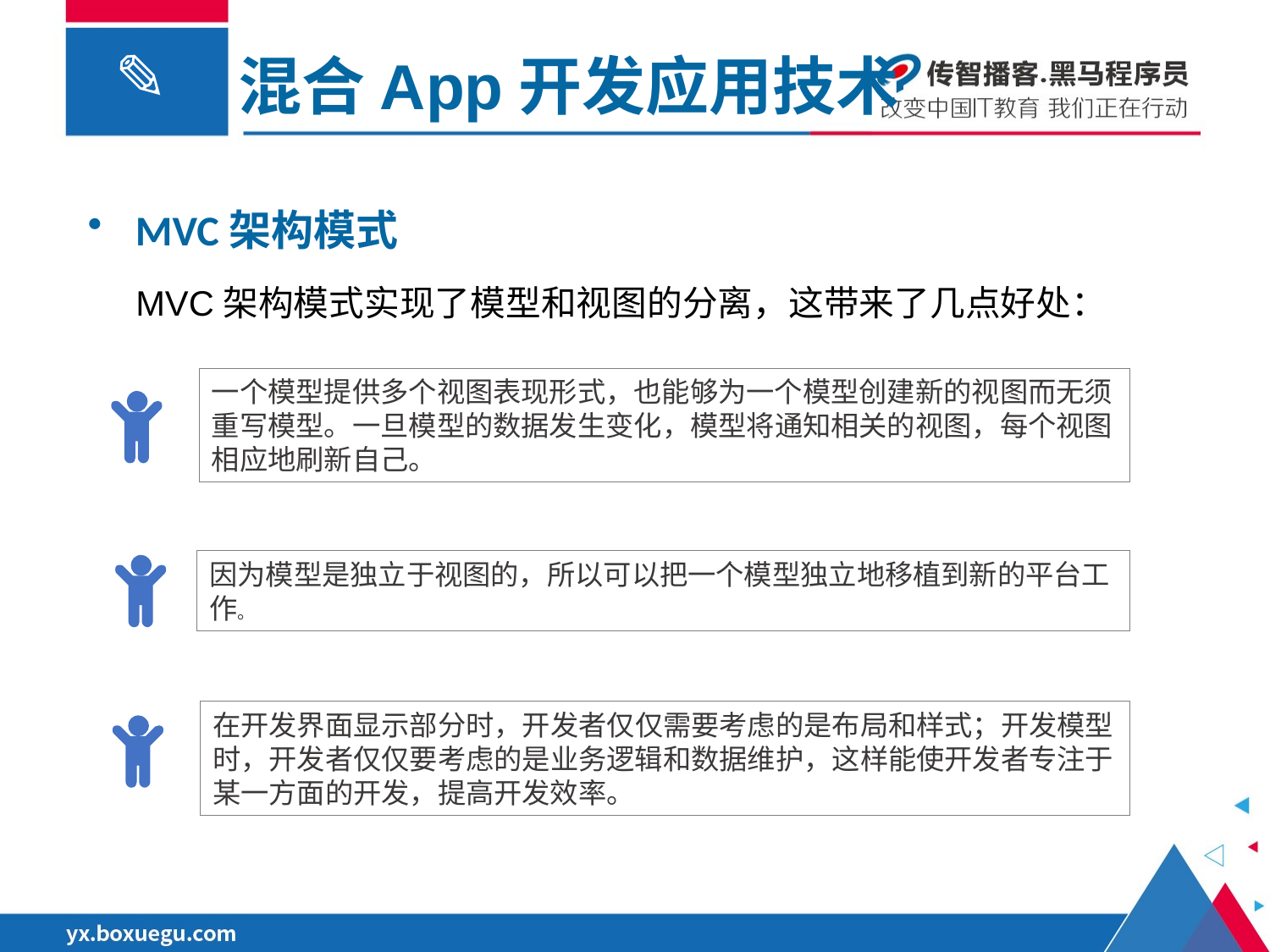

混合App开发应用技术
MVC架构模式
MVC架构模式实现了模型和视图的分离，这带来了几点好处：
一个模型提供多个视图表现形式，也能够为一个模型创建新的视图而无须重写模型。一旦模型的数据发生变化，模型将通知相关的视图，每个视图相应地刷新自己。

因为模型是独立于视图的，所以可以把一个模型独立地移植到新的平台工作。

在开发界面显示部分时，开发者仅仅需要考虑的是布局和样式；开发模型时，开发者仅仅要考虑的是业务逻辑和数据维护，这样能使开发者专注于某一方面的开发，提高开发效率。